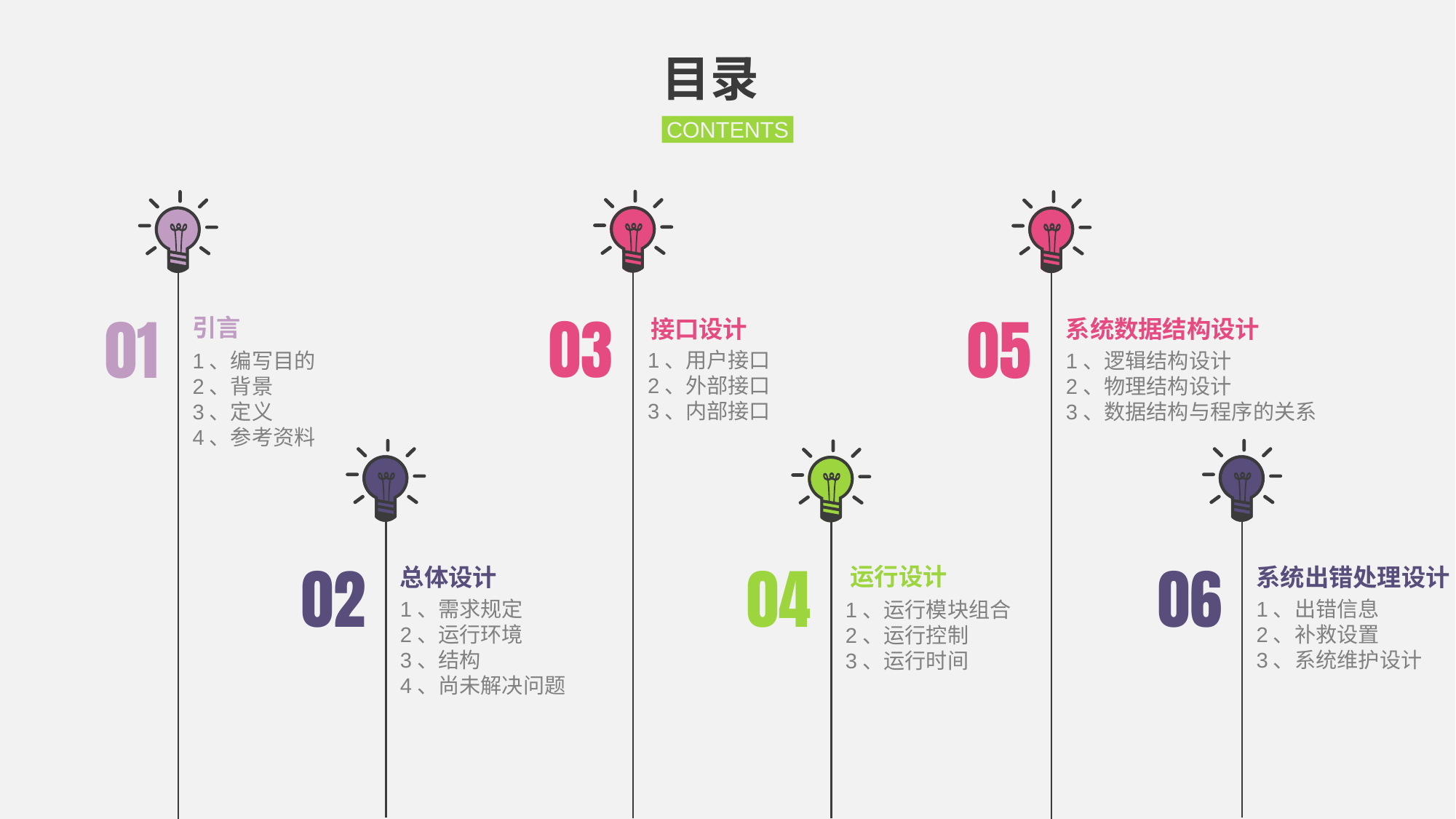

目录
CONTENTS

引言
03
01
05
接口设计
系统数据结构设计
1、用户接口
2、外部接口
3、内部接口
1、编写目的
2、背景
3、定义
4、参考资料
1、逻辑结构设计
2、物理结构设计
3、数据结构与程序的关系

运行设计
系统出错处理设计
02
总体设计
06
04
1、需求规定
2、运行环境
3、结构
4、尚未解决问题
1、出错信息
2、补救设置
3、系统维护设计
1、运行模块组合
2、运行控制
3、运行时间